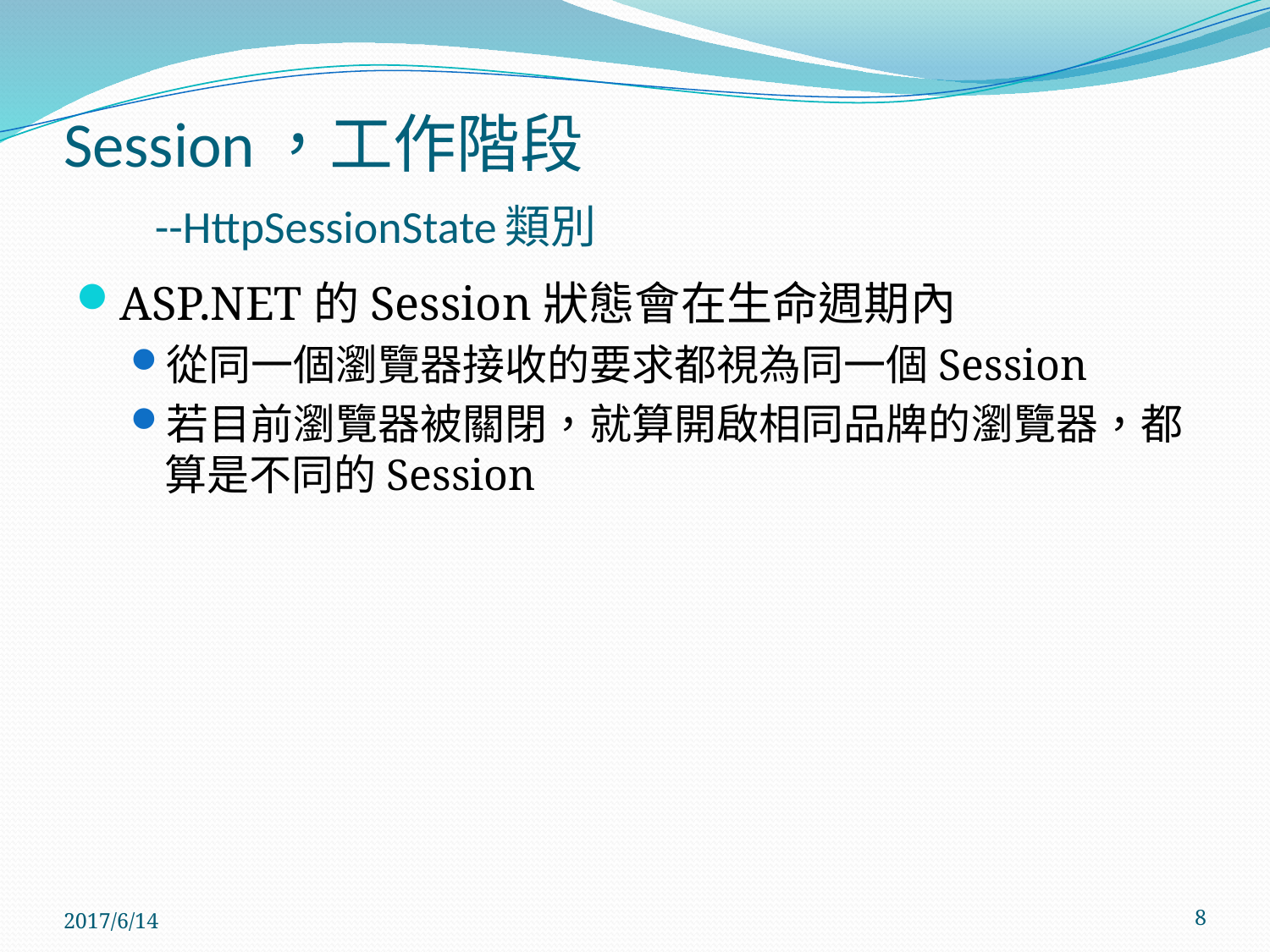

# Session，工作階段 --HttpSessionState類別
ASP.NET的Session狀態會在生命週期內
從同一個瀏覽器接收的要求都視為同一個Session
若目前瀏覽器被關閉，就算開啟相同品牌的瀏覽器，都算是不同的Session
2017/6/14
8